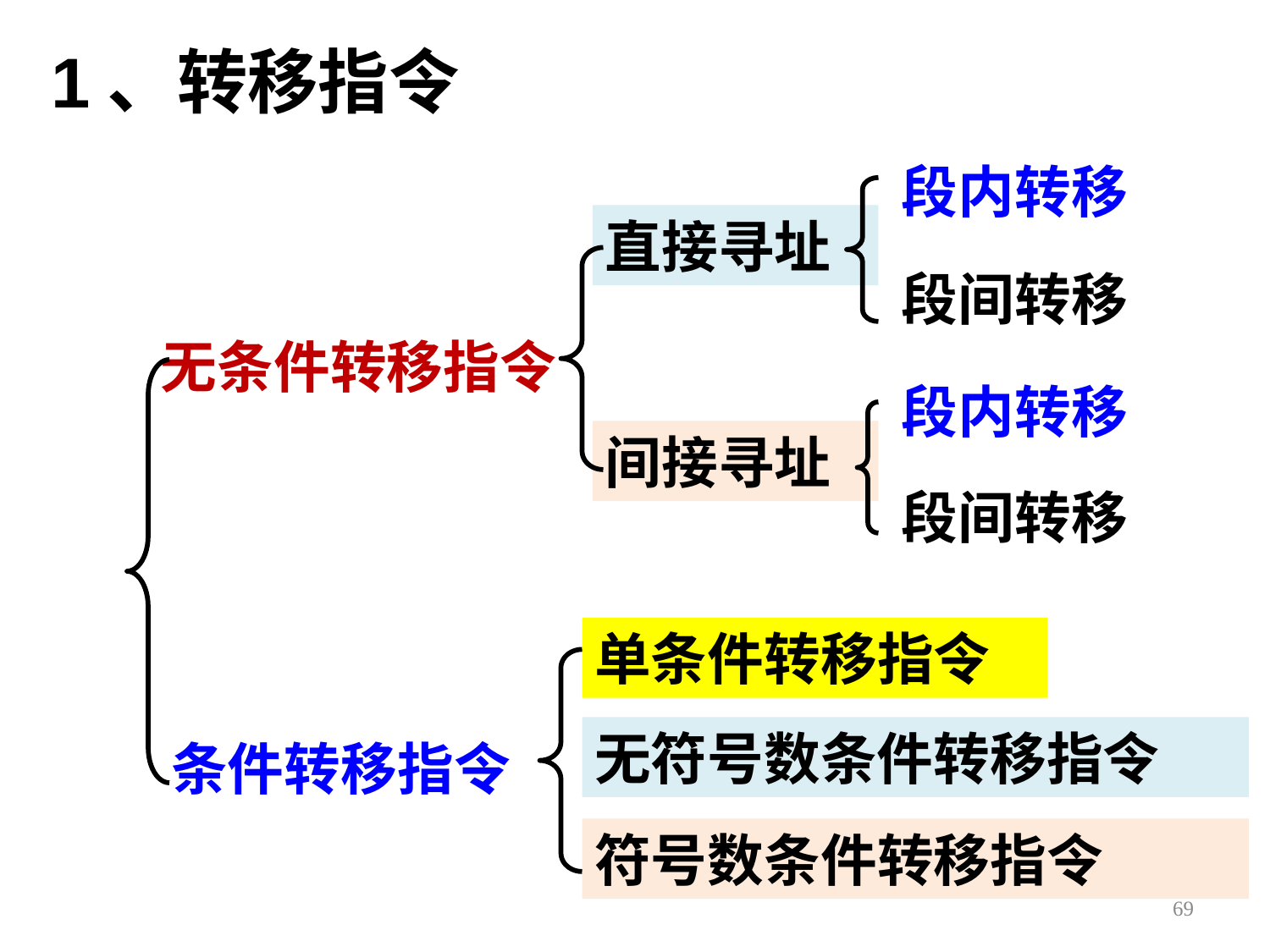

1、转移指令
段内转移

直接寻址

段间转移
无条件转移指令

段内转移

间接寻址
段间转移
单条件转移指令

无符号数条件转移指令
条件转移指令
符号数条件转移指令
69
69